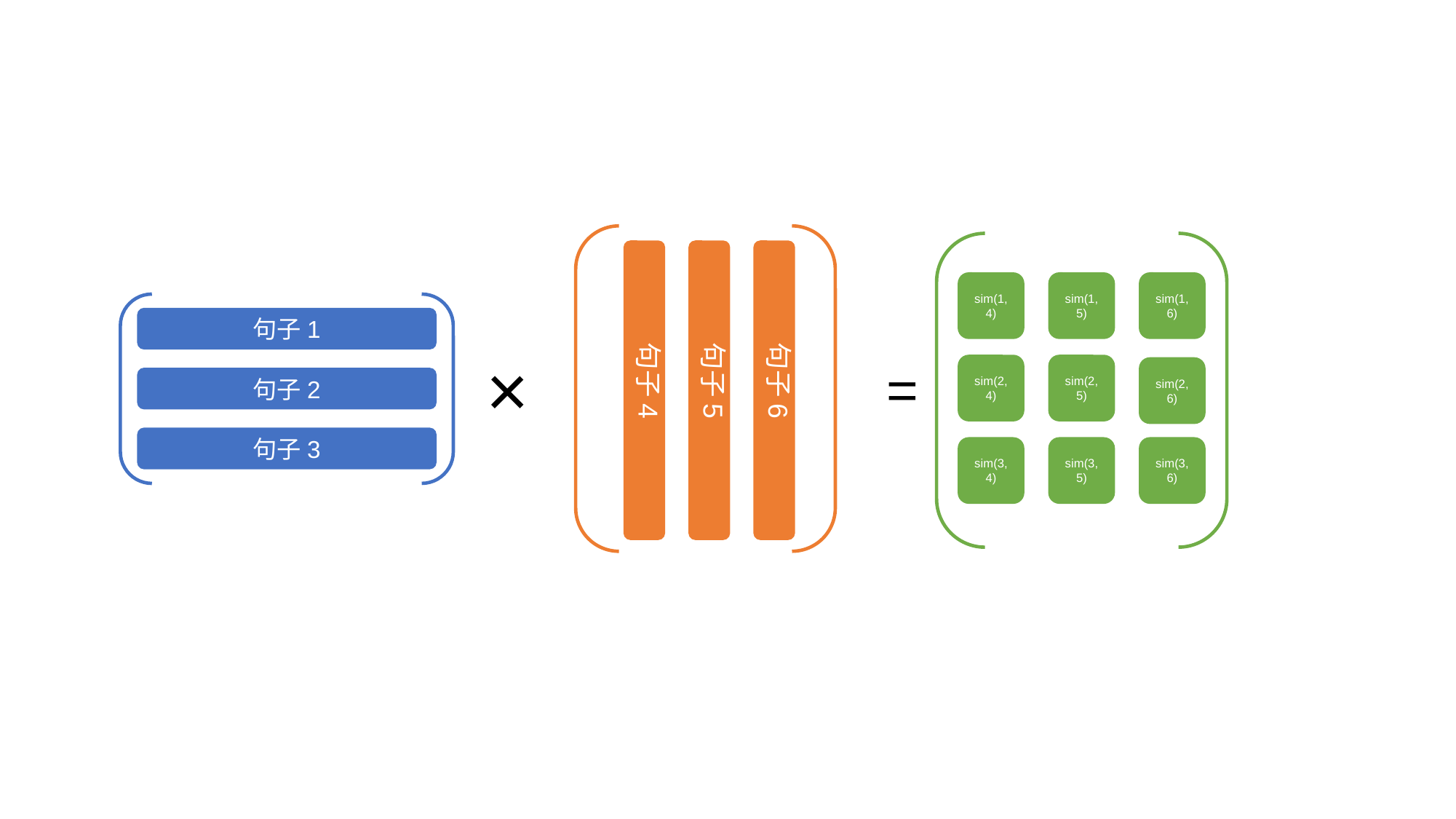

句子4

句子6

句子5

sim(1,4)
sim(1,5)
sim(1,6)

句子1
×
=
sim(2,4)
sim(2,5)
sim(2,6)
句子2
句子3
sim(3,4)
sim(3,5)
sim(3,6)